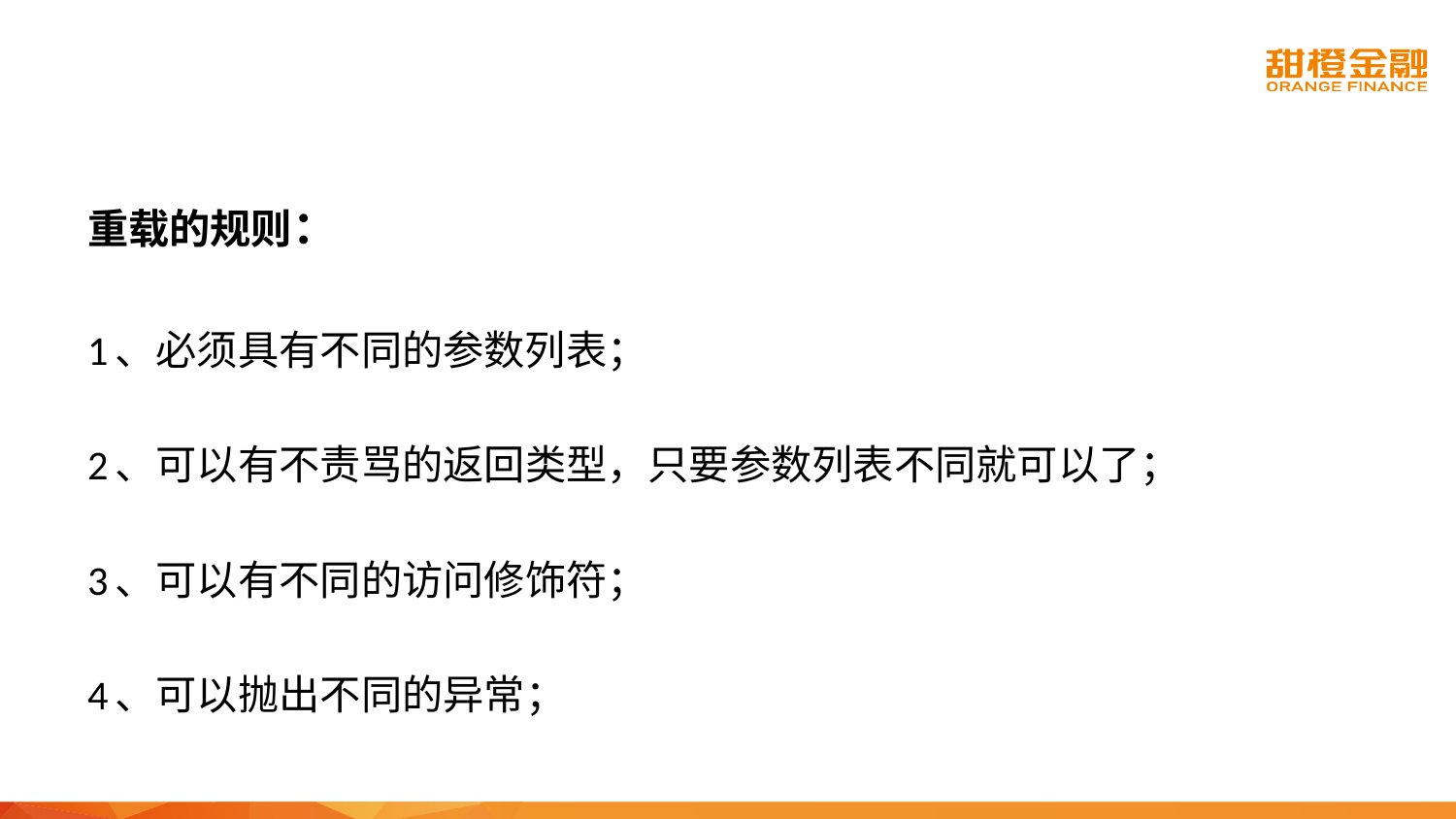

#
重载的规则：

1、必须具有不同的参数列表；

2、可以有不责骂的返回类型，只要参数列表不同就可以了；

3、可以有不同的访问修饰符；

4、可以抛出不同的异常；